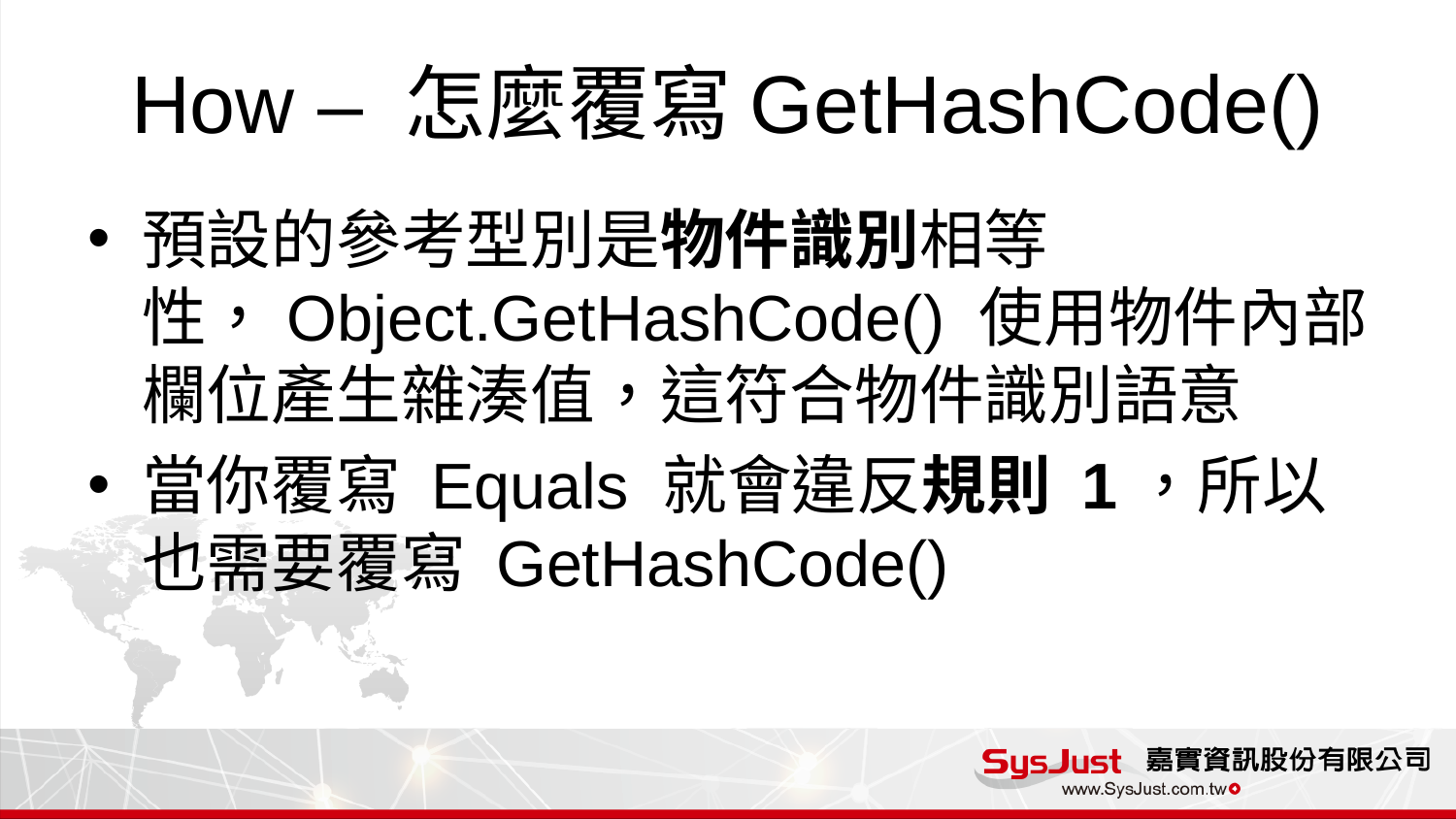

# How – 怎麼覆寫GetHashCode()
預設的參考型別是物件識別相等性，Object.GetHashCode() 使用物件內部欄位產生雜湊值，這符合物件識別語意
當你覆寫 Equals 就會違反規則 1，所以也需要覆寫 GetHashCode()